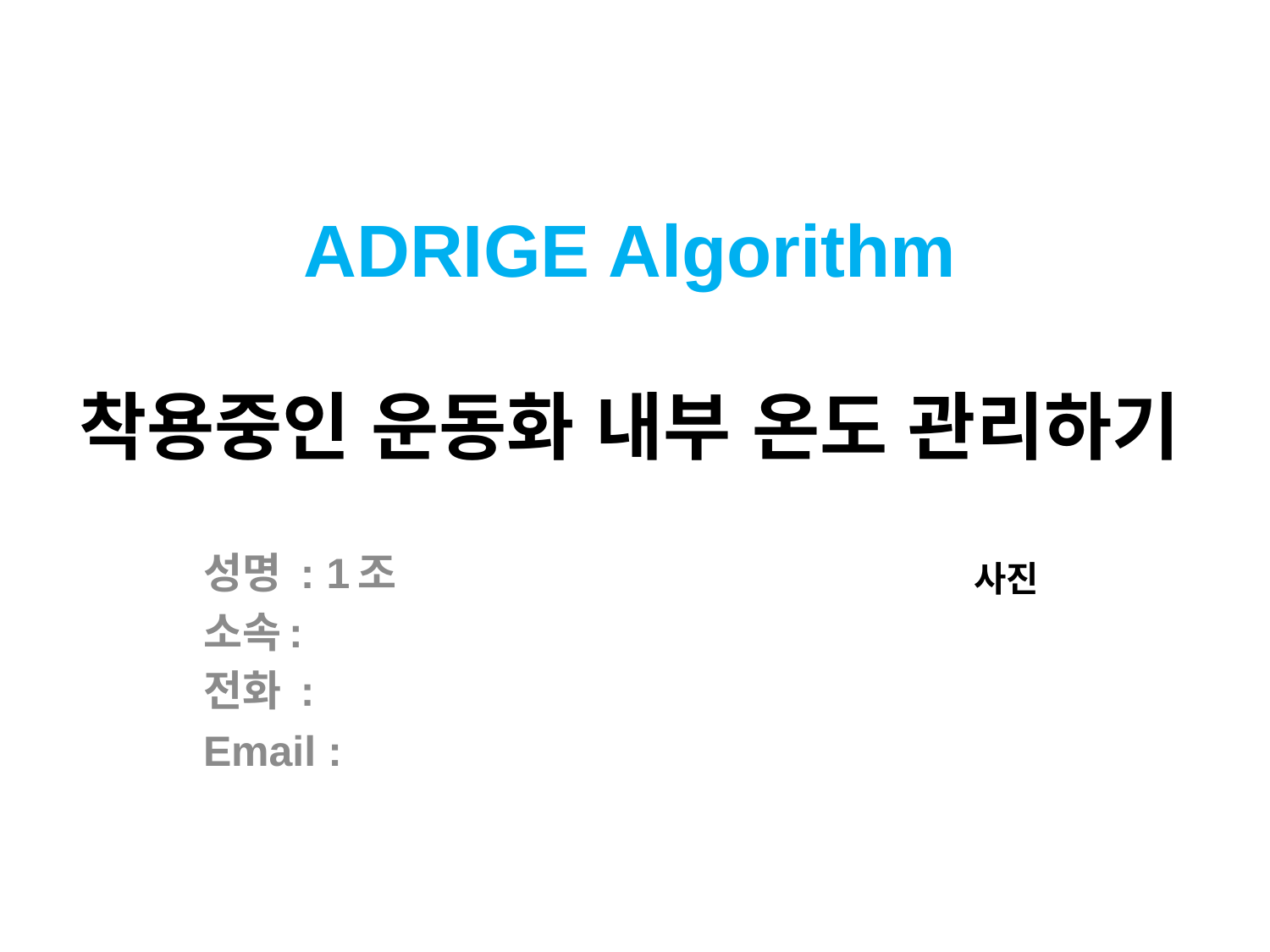

# ADRIGE Algorithm 착용중인 운동화 내부 온도 관리하기
성명 : 1조
소속:
전화 :
Email :
사진